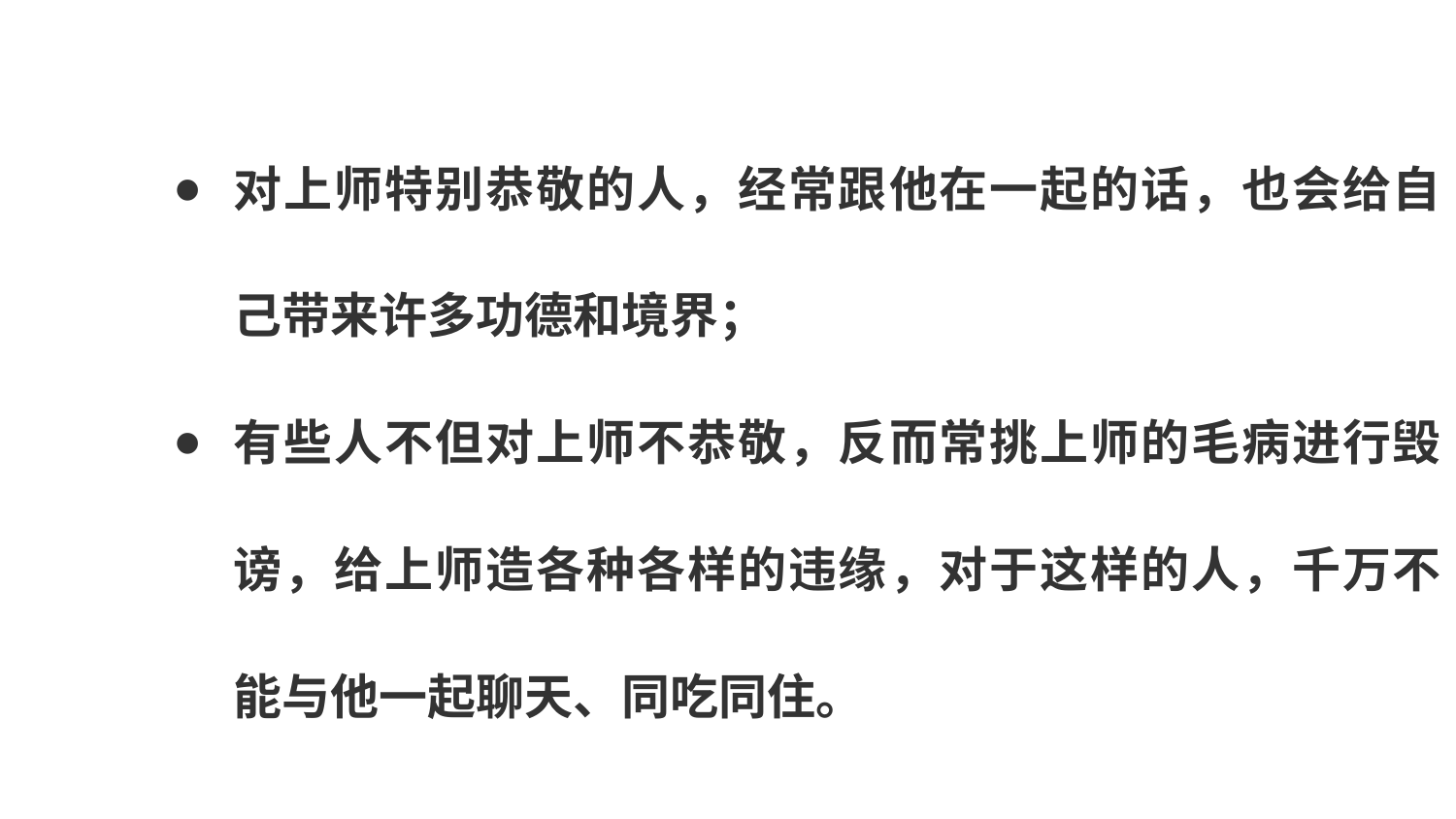

对上师特别恭敬的人，经常跟他在一起的话，也会给自己带来许多功德和境界；
有些人不但对上师不恭敬，反而常挑上师的毛病进行毁谤，给上师造各种各样的违缘，对于这样的人，千万不能与他一起聊天、同吃同住。